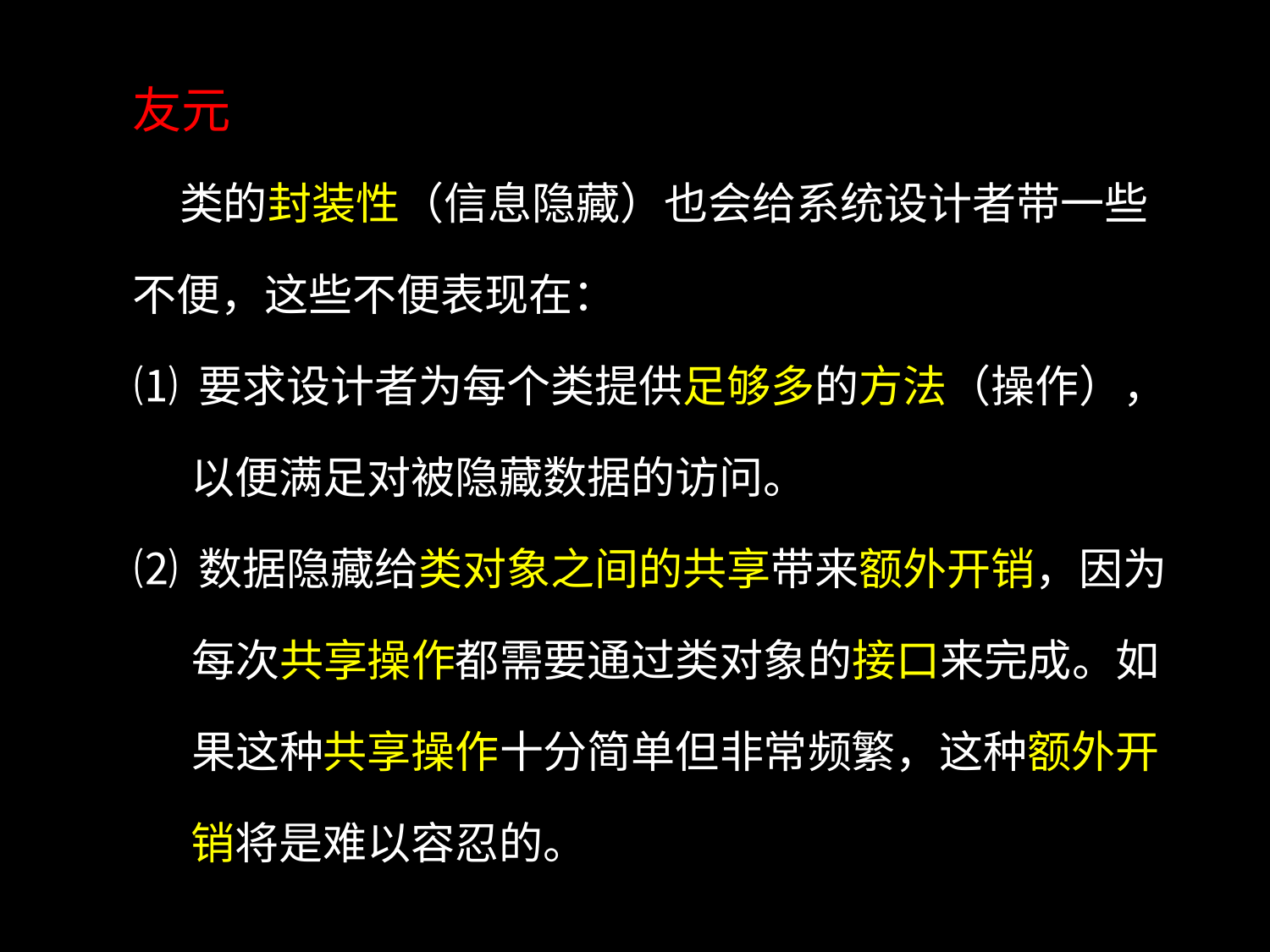

友元
类的封装性（信息隐藏）也会给系统设计者带一些
不便，这些不便表现在：
⑴ 要求设计者为每个类提供足够多的方法（操作），
以便满足对被隐藏数据的访问。
⑵ 数据隐藏给类对象之间的共享带来额外开销，因为
每次共享操作都需要通过类对象的接口来完成。如
果这种共享操作十分简单但非常频繁，这种额外开
销将是难以容忍的。